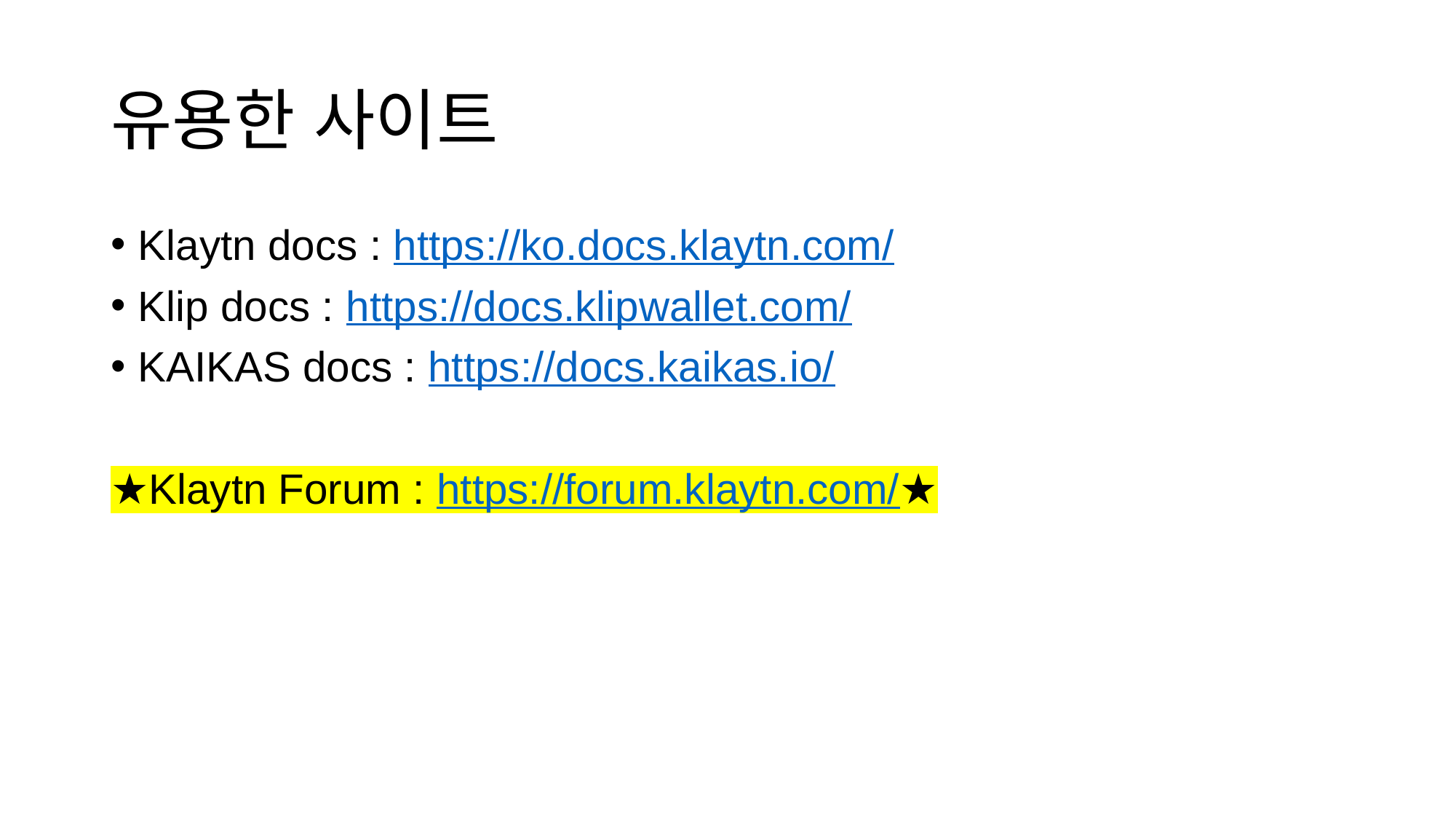

# 유용한 사이트
Klaytn docs : https://ko.docs.klaytn.com/
Klip docs : https://docs.klipwallet.com/
KAIKAS docs : https://docs.kaikas.io/

★Klaytn Forum : https://forum.klaytn.com/★